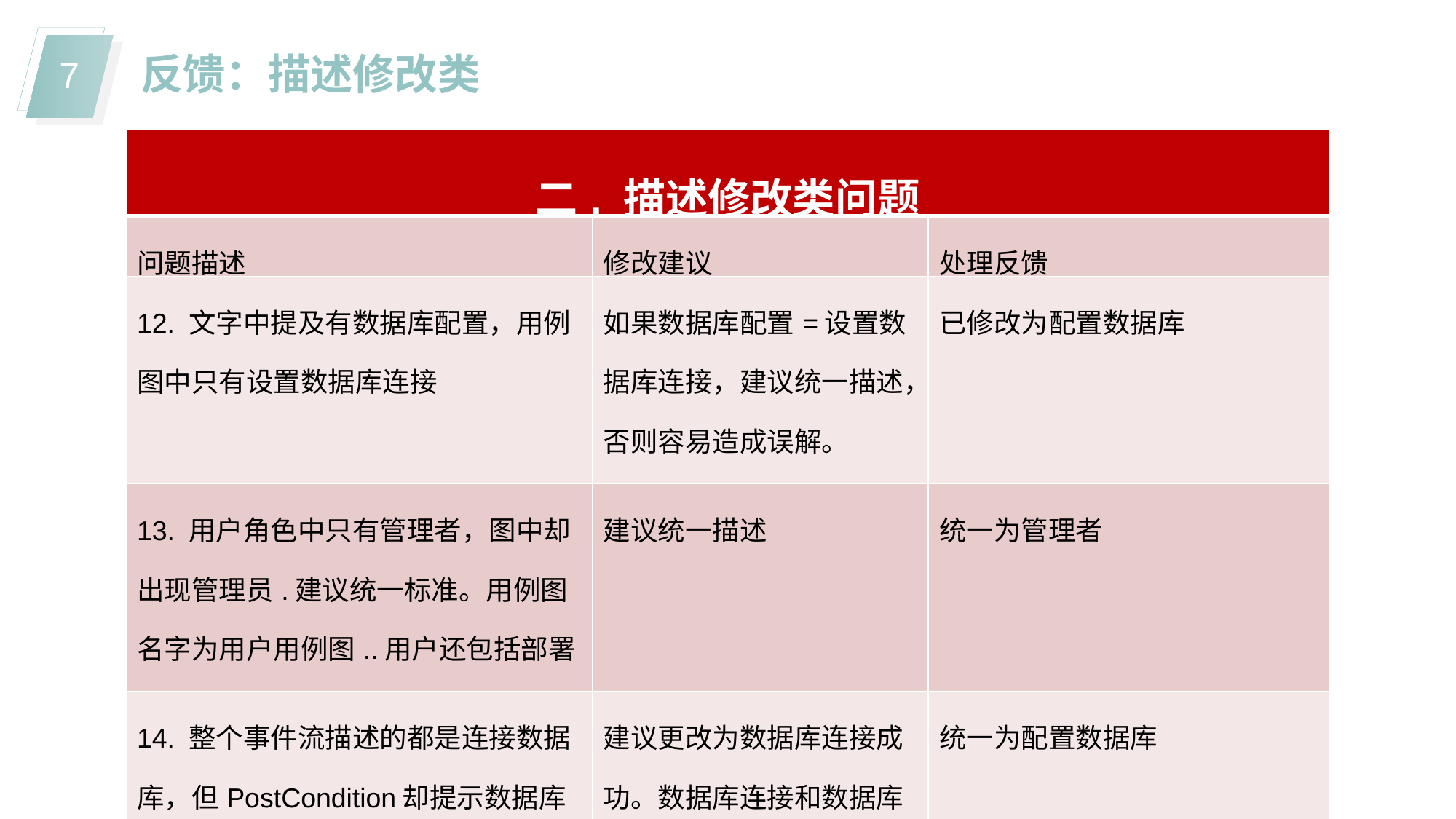

反馈：描述修改类
| 二. 描述修改类问题 |  |  |
| --- | --- | --- |
| 问题描述 | 修改建议 | 处理反馈 |
| 12. 文字中提及有数据库配置，用例图中只有设置数据库连接 | 如果数据库配置=设置数据库连接，建议统一描述，否则容易造成误解。 | 已修改为配置数据库 |
| 13. 用户角色中只有管理者，图中却出现管理员.建议统一标准。用例图名字为用户用例图..用户还包括部署者，该图名不恰当 （3.3.1） | 建议统一描述 | 统一为管理者 |
| 14. 整个事件流描述的都是连接数据库，但PostCondition却提示数据库配置成功. （表3.1，表3.2） | 建议更改为数据库连接成功。数据库连接和数据库配置建议统一用语。 | 统一为配置数据库 |